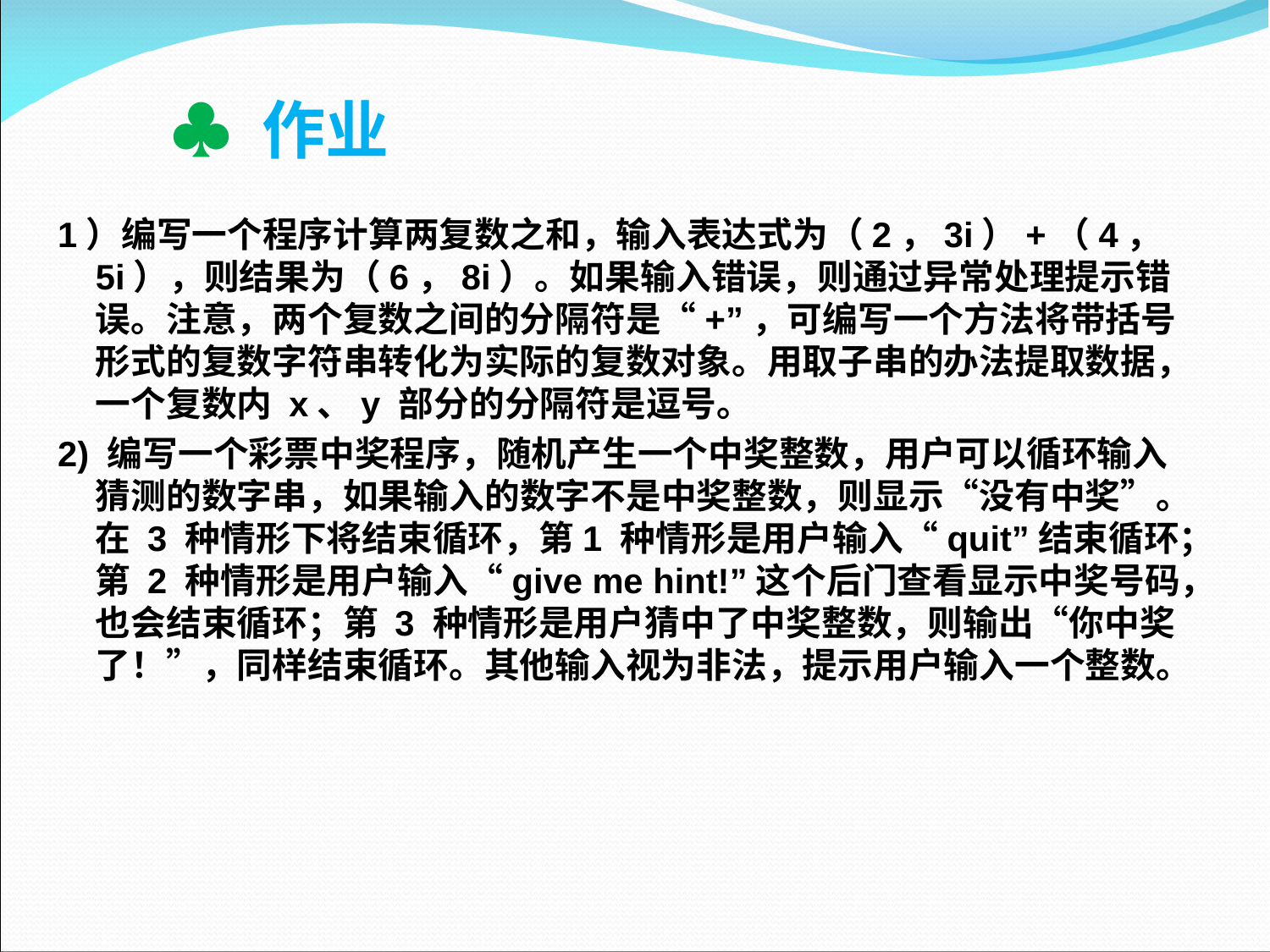

# ♣ 作业
1）编写一个程序计算两复数之和，输入表达式为（2，3i）+（4，5i），则结果为（6，8i）。如果输入错误，则通过异常处理提示错误。注意，两个复数之间的分隔符是“+”，可编写一个方法将带括号形式的复数字符串转化为实际的复数对象。用取子串的办法提取数据，一个复数内 x、y 部分的分隔符是逗号。
2) 编写一个彩票中奖程序，随机产生一个中奖整数，用户可以循环输入猜测的数字串，如果输入的数字不是中奖整数，则显示“没有中奖”。在 3 种情形下将结束循环，第1 种情形是用户输入“quit”结束循环；第 2 种情形是用户输入“give me hint!”这个后门查看显示中奖号码，也会结束循环；第 3 种情形是用户猜中了中奖整数，则输出“你中奖了！”，同样结束循环。其他输入视为非法，提示用户输入一个整数。